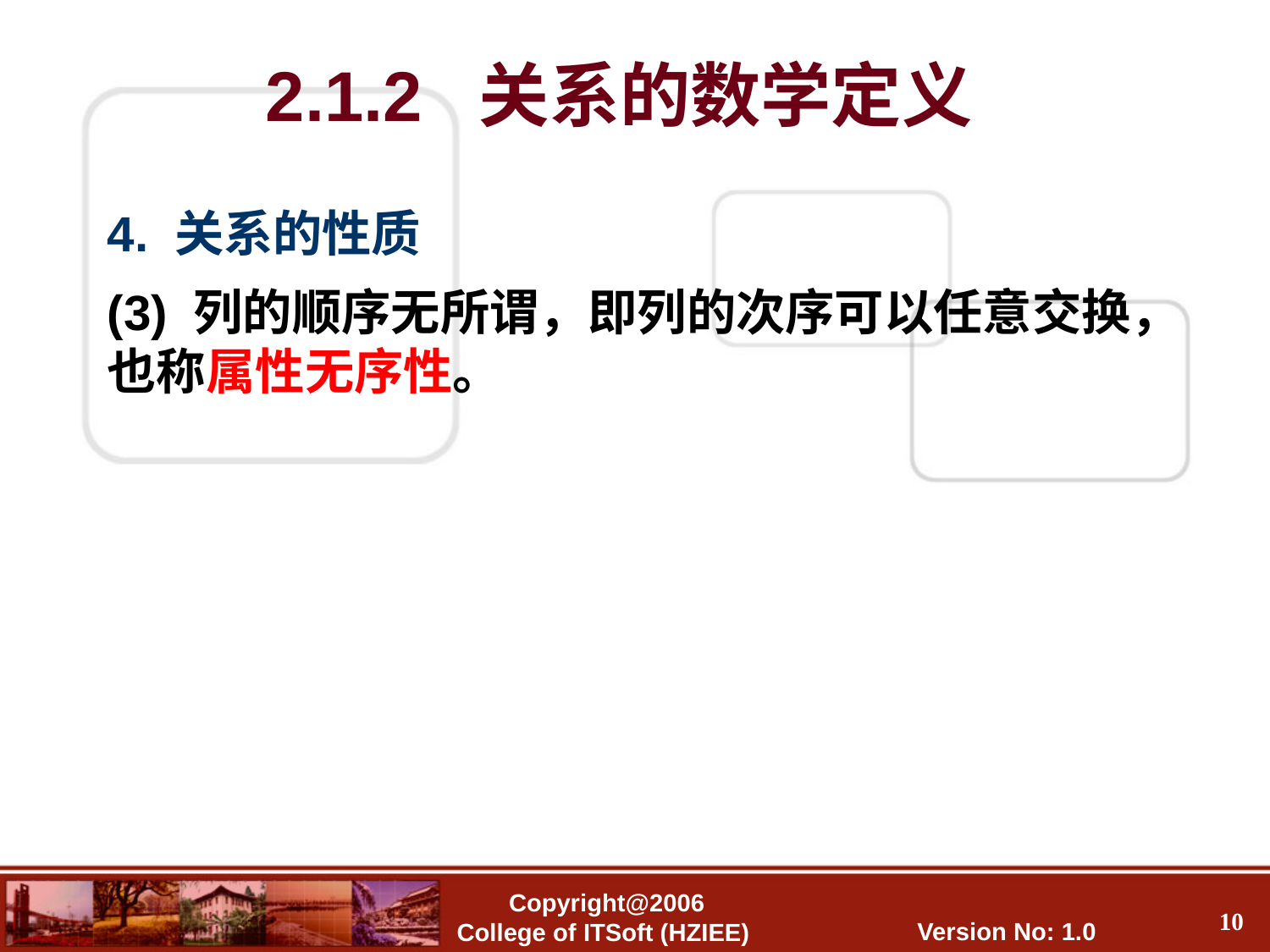

2.1.2  关系的数学定义
4. 关系的性质
(3) 列的顺序无所谓，即列的次序可以任意交换，也称属性无序性。